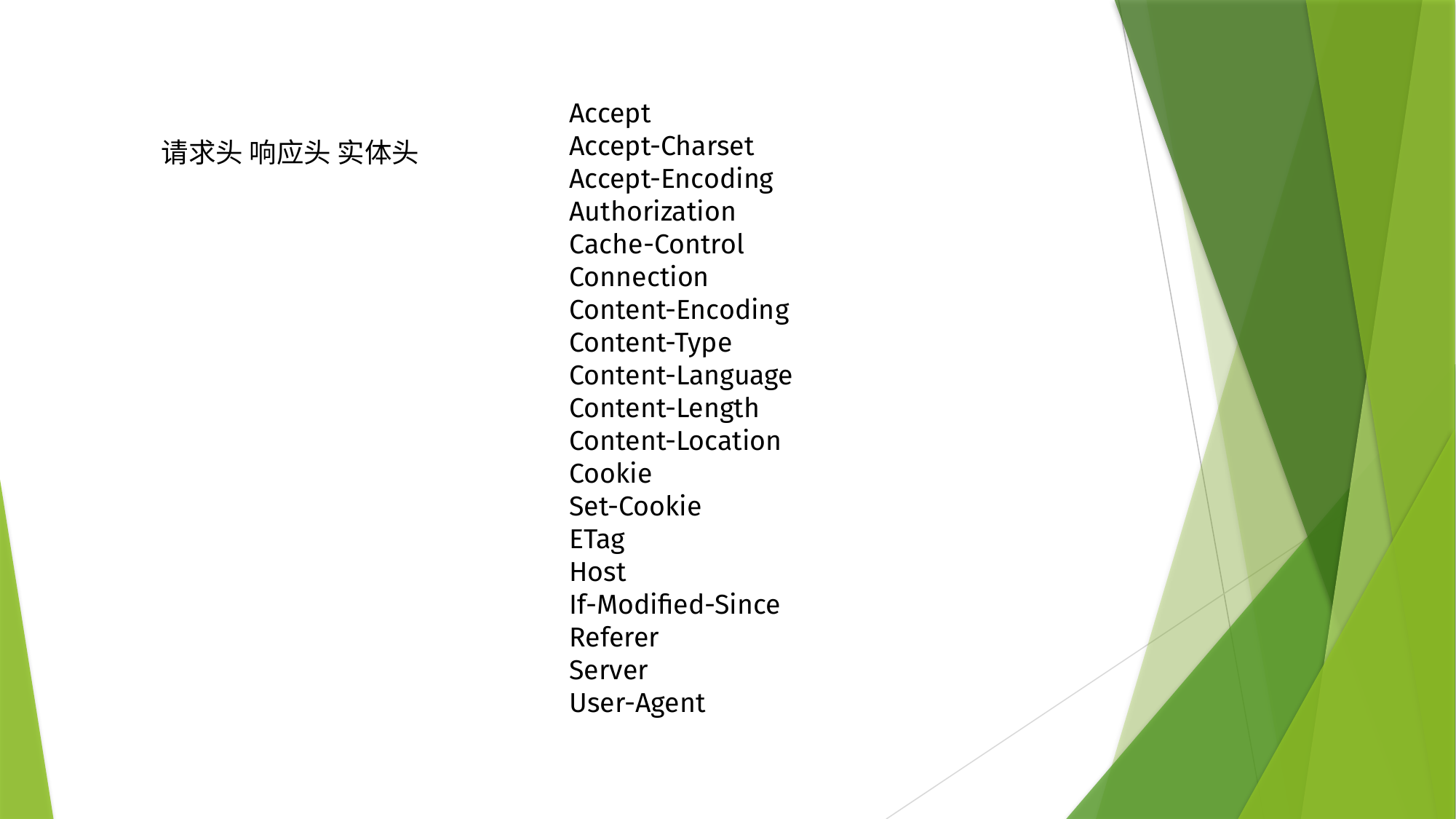

Accept
Accept-Charset
Accept-Encoding
Authorization
Cache-Control
Connection
Content-Encoding
Content-Type
Content-Language
Content-Length
Content-Location
Cookie
Set-Cookie
ETag
Host
If-Modified-Since
Referer
Server
User-Agent
请求头 响应头 实体头